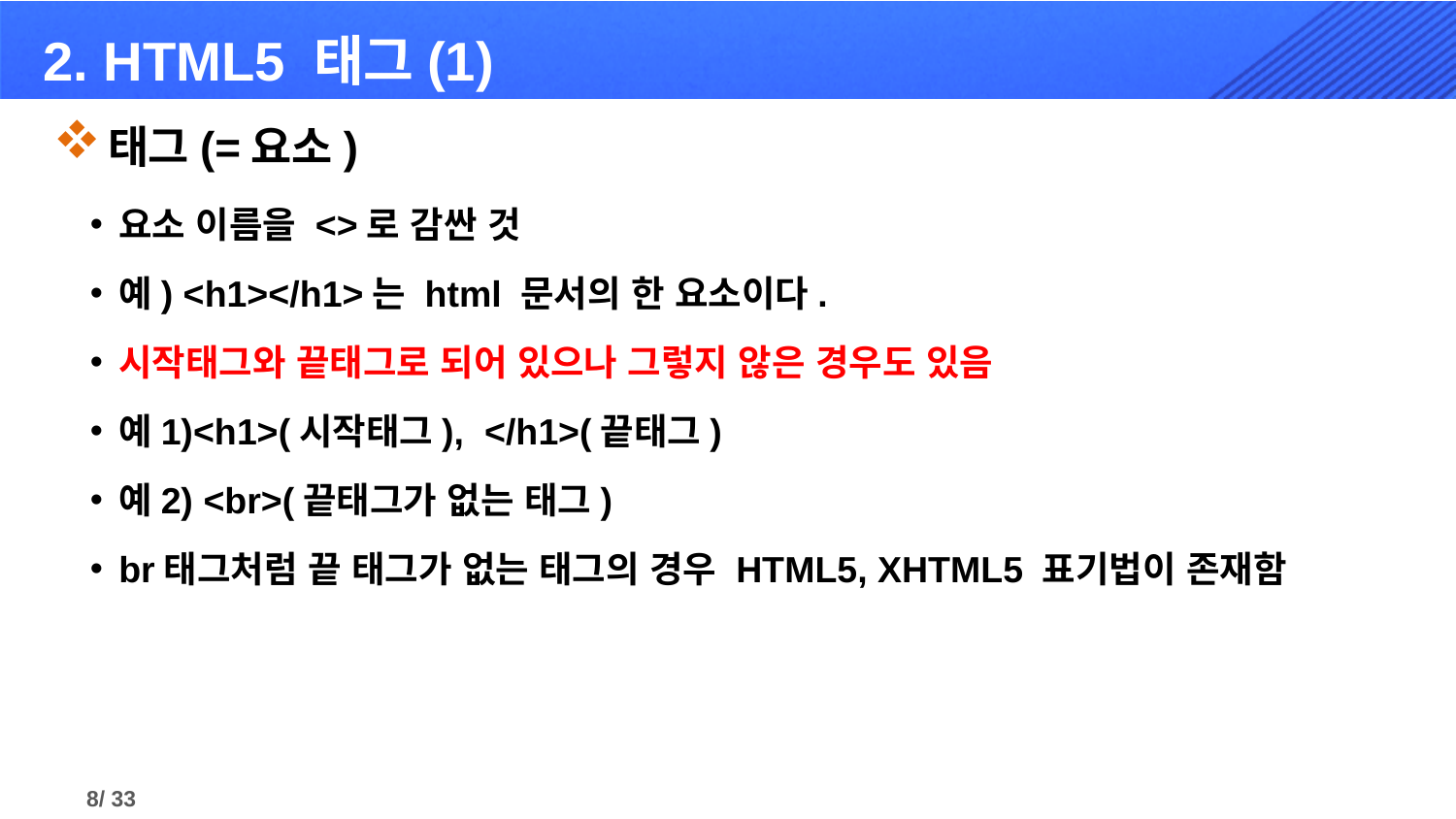

# 2. HTML5 태그(1)
태그(=요소)
요소 이름을 <>로 감싼 것
예) <h1></h1>는 html 문서의 한 요소이다.
시작태그와 끝태그로 되어 있으나 그렇지 않은 경우도 있음
예1)<h1>(시작태그),  </h1>(끝태그)
예2) <br>(끝태그가 없는 태그)
br태그처럼 끝 태그가 없는 태그의 경우 HTML5, XHTML5 표기법이 존재함